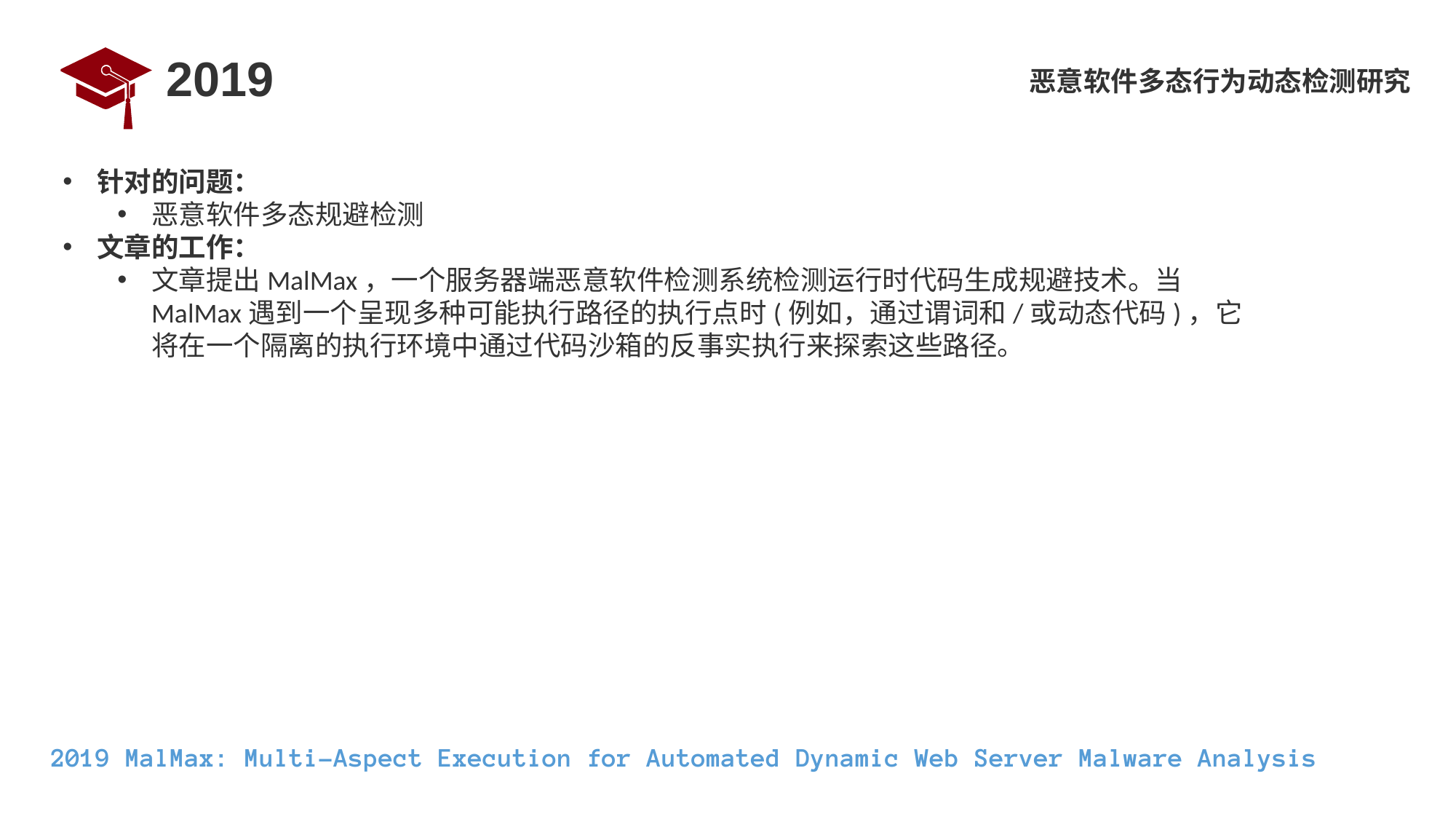

# 2019
恶意软件多态行为动态检测研究
针对的问题：
恶意软件多态规避检测
文章的工作：
文章提出MalMax，一个服务器端恶意软件检测系统检测运行时代码生成规避技术。当MalMax遇到一个呈现多种可能执行路径的执行点时(例如，通过谓词和/或动态代码)，它将在一个隔离的执行环境中通过代码沙箱的反事实执行来探索这些路径。
2019 MalMax: Multi-Aspect Execution for Automated Dynamic Web Server Malware Analysis